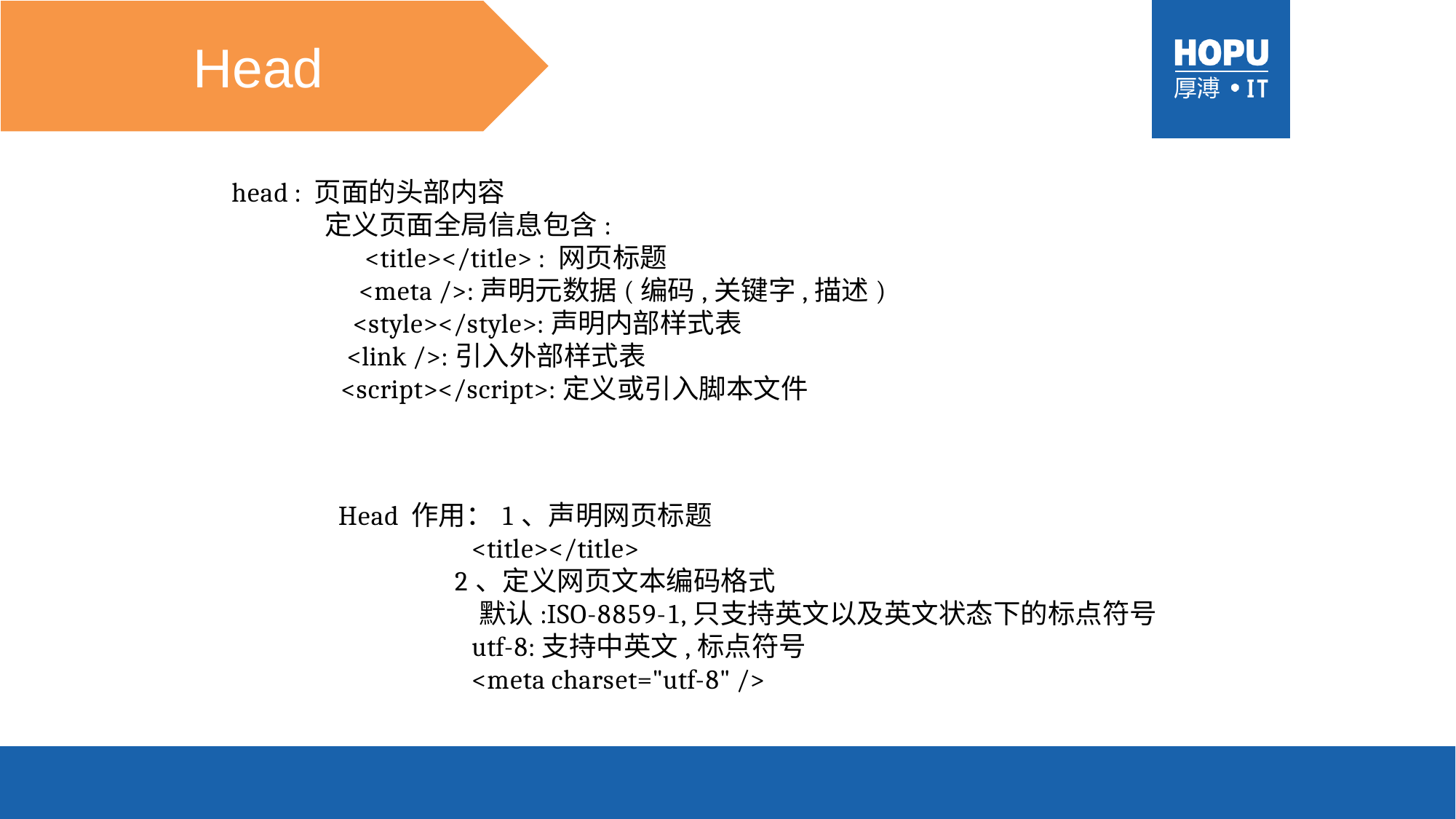

Head
head : 页面的头部内容
              定义页面全局信息包含:
	    <title></title> : 网页标题
	   <meta />:声明元数据(编码,关键字,描述)
	  <style></style>:声明内部样式表
	 <link />:引入外部样式表
	<script></script>:定义或引入脚本文件
Head 作用：1、声明网页标题
	    <title></title>
	 2、定义网页文本编码格式
	    默认:ISO-8859-1,只支持英文以及英文状态下的标点符号
	    utf-8:支持中英文,标点符号
	    <meta charset="utf-8" />